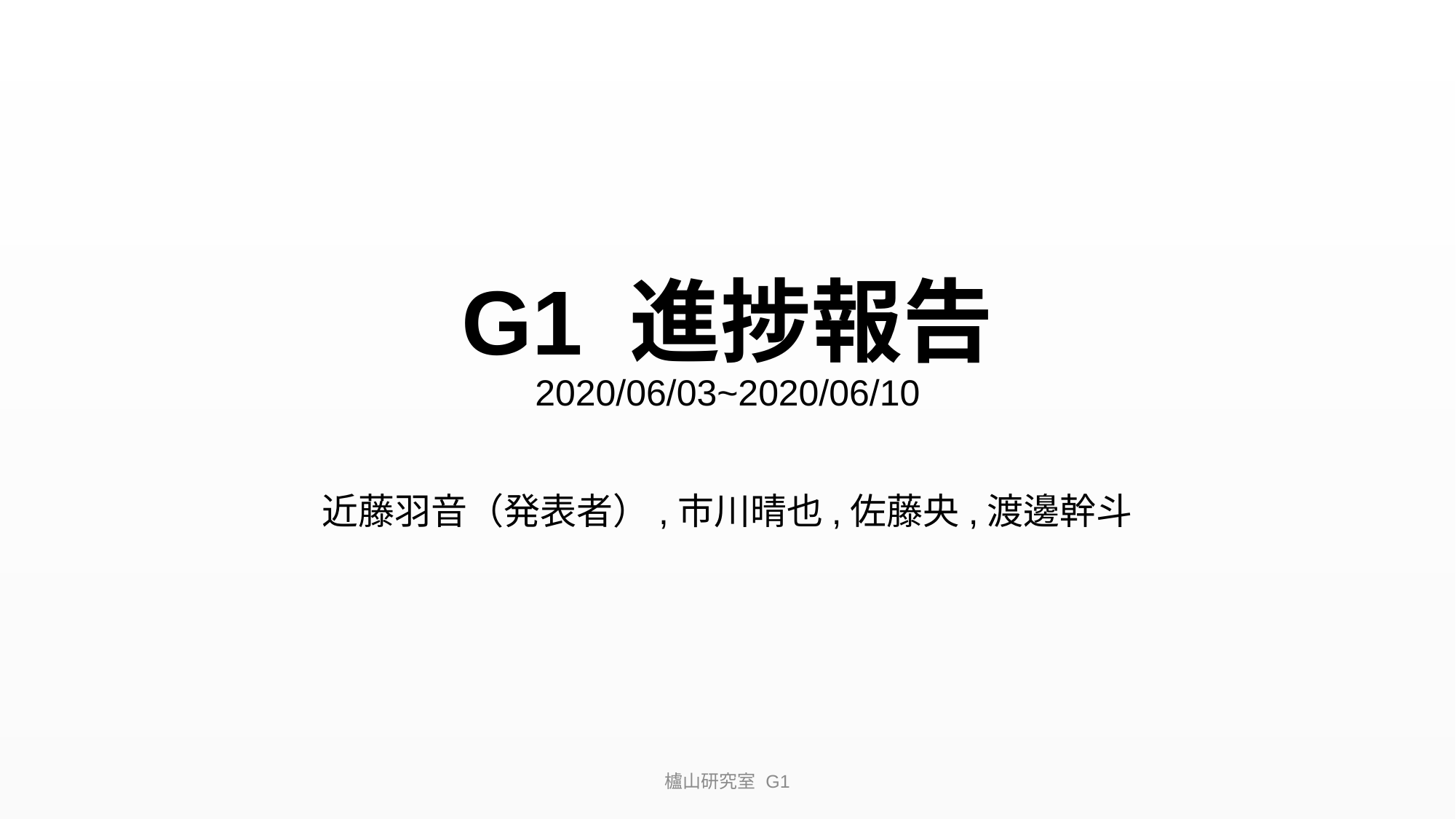

# G1 進捗報告 2020/06/03~2020/06/10
近藤羽音（発表者）,市川晴也,佐藤央,渡邊幹斗
櫨山研究室 G1